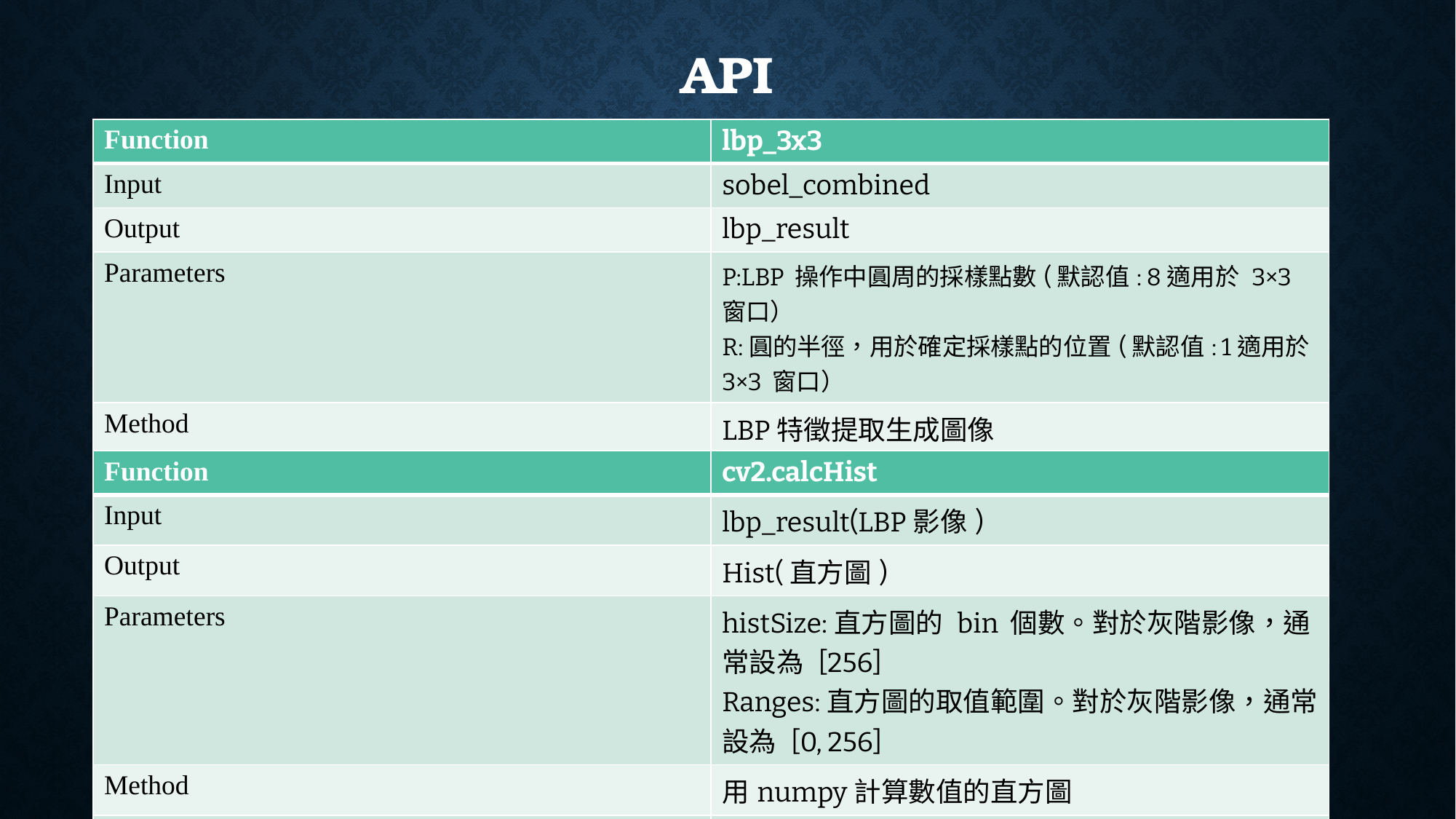

# API
| Function | lbp\_3x3 |
| --- | --- |
| Input | sobel\_combined |
| Output | lbp\_result |
| Parameters | P:LBP 操作中圓周的採樣點數(默認值: 8適用於 3×3 窗口） R:圓的半徑，用於確定採樣點的位置(默認值: 1適用於 3×3 窗口） |
| Method | LBP特徵提取生成圖像 |
| Description | LBP 能夠有效描述局部區域的紋理特徵 |
| Function | cv2.calcHist |
| --- | --- |
| Input | lbp\_result(LBP影像) |
| Output | Hist(直方圖) |
| Parameters | histSize:直方圖的 bin 個數。對於灰階影像，通常設為 [256] Ranges:直方圖的取值範圍。對於灰階影像，通常設為 [0, 256] |
| Method | 用numpy計算數值的直方圖 |
| Description | 計算LBP影像的直方圖 |